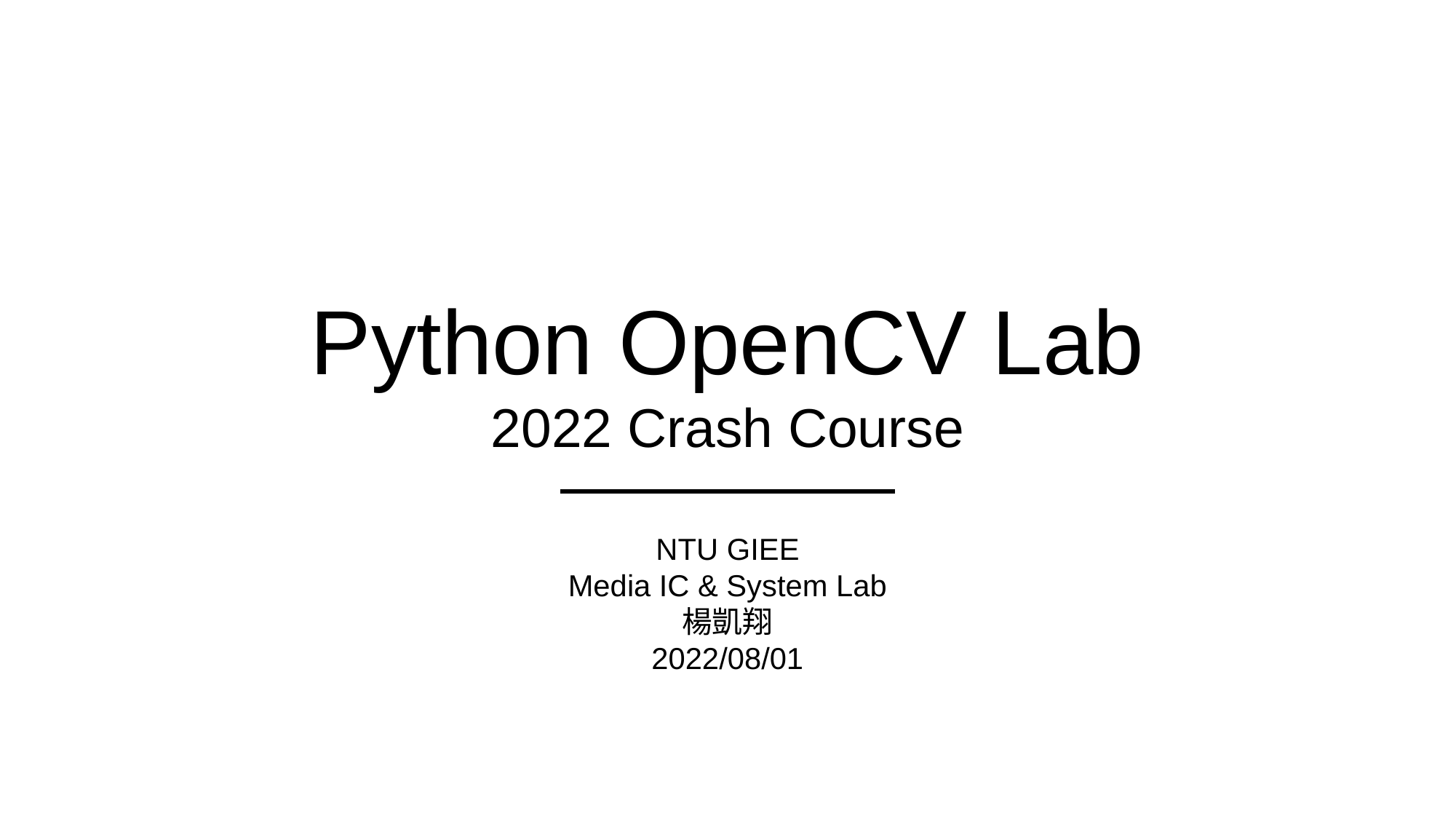

Python OpenCV Lab
2022 Crash Course
NTU GIEE
Media IC & System Lab
楊凱翔
2022/08/01